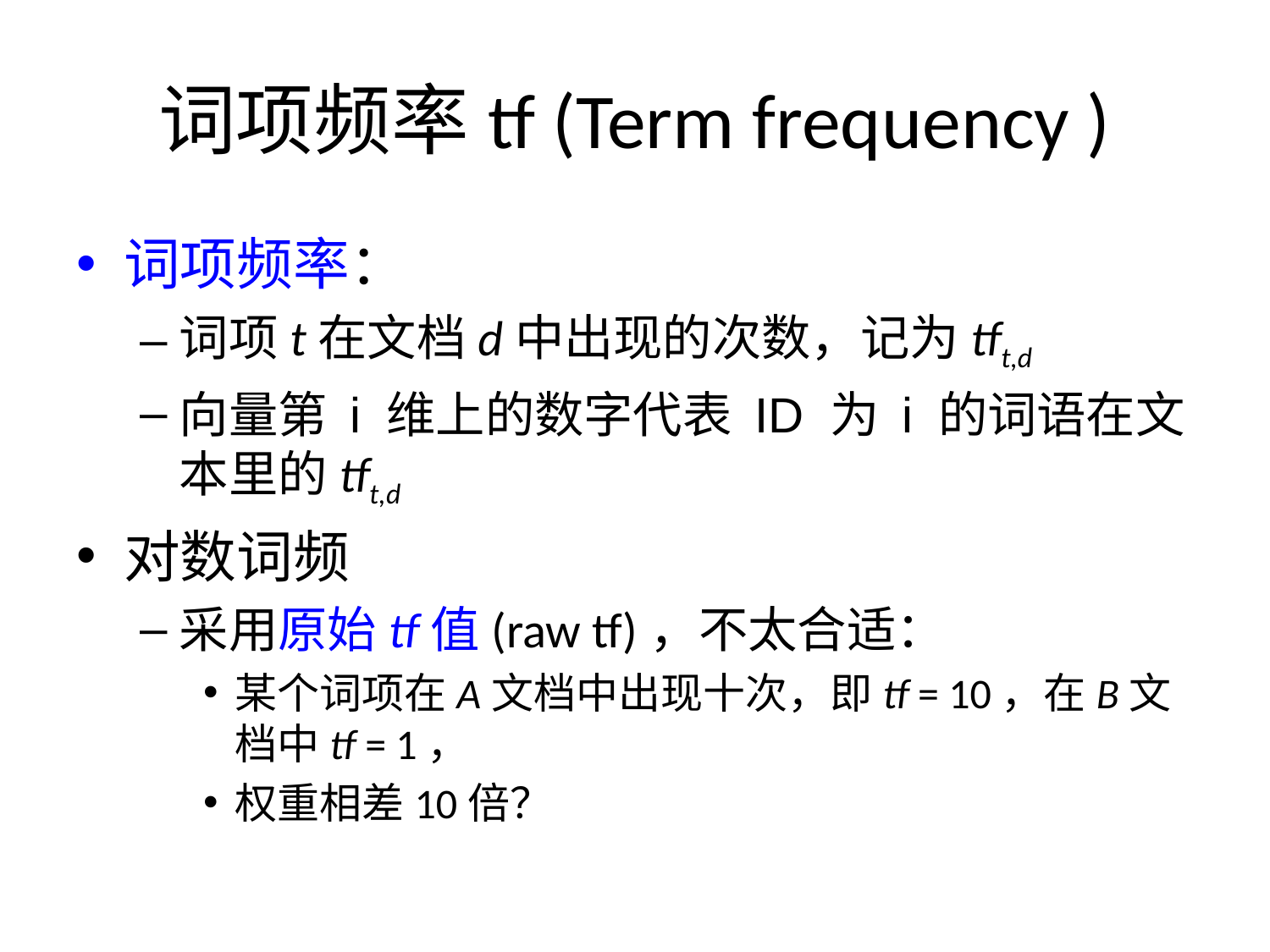

# 词项频率tf (Term frequency )
词项频率：
词项t在文档d中出现的次数，记为tft,d
向量第 i 维上的数字代表 ID 为 i 的词语在文本里的tft,d
对数词频
采用原始tf值(raw tf)，不太合适：
某个词项在A文档中出现十次，即tf = 10，在B文档中tf = 1，
权重相差10倍？